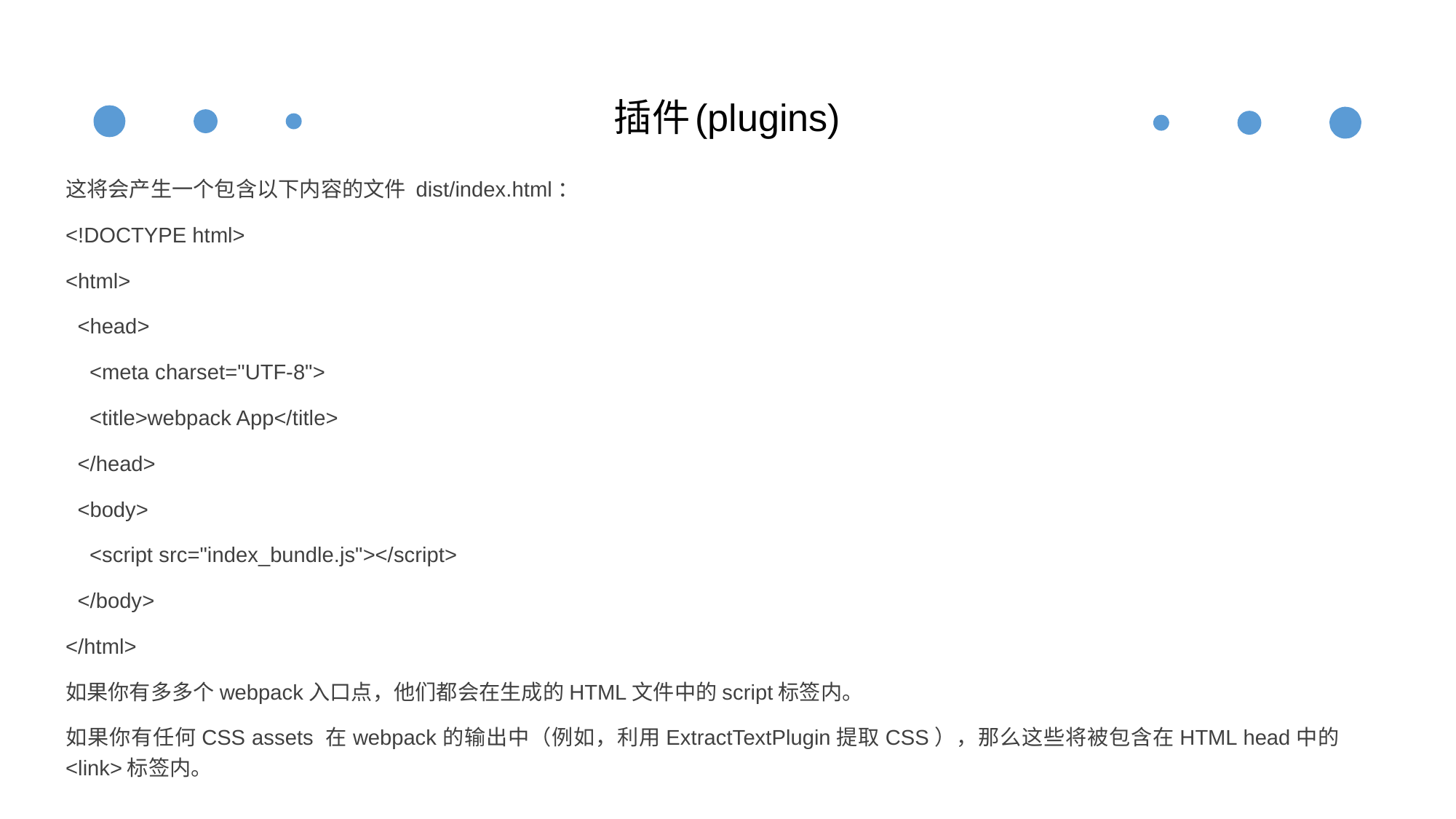

# 插件(plugins)
这将会产生一个包含以下内容的文件 dist/index.html：
<!DOCTYPE html>
<html>
  <head>
    <meta charset="UTF-8">
    <title>webpack App</title>
  </head>
  <body>
    <script src="index_bundle.js"></script>
  </body>
</html>
如果你有多多个webpack入口点，他们都会在生成的HTML文件中的script标签内。
如果你有任何CSS assets 在webpack的输出中（例如，利用ExtractTextPlugin提取CSS），那么这些将被包含在HTML head中的<link>标签内。